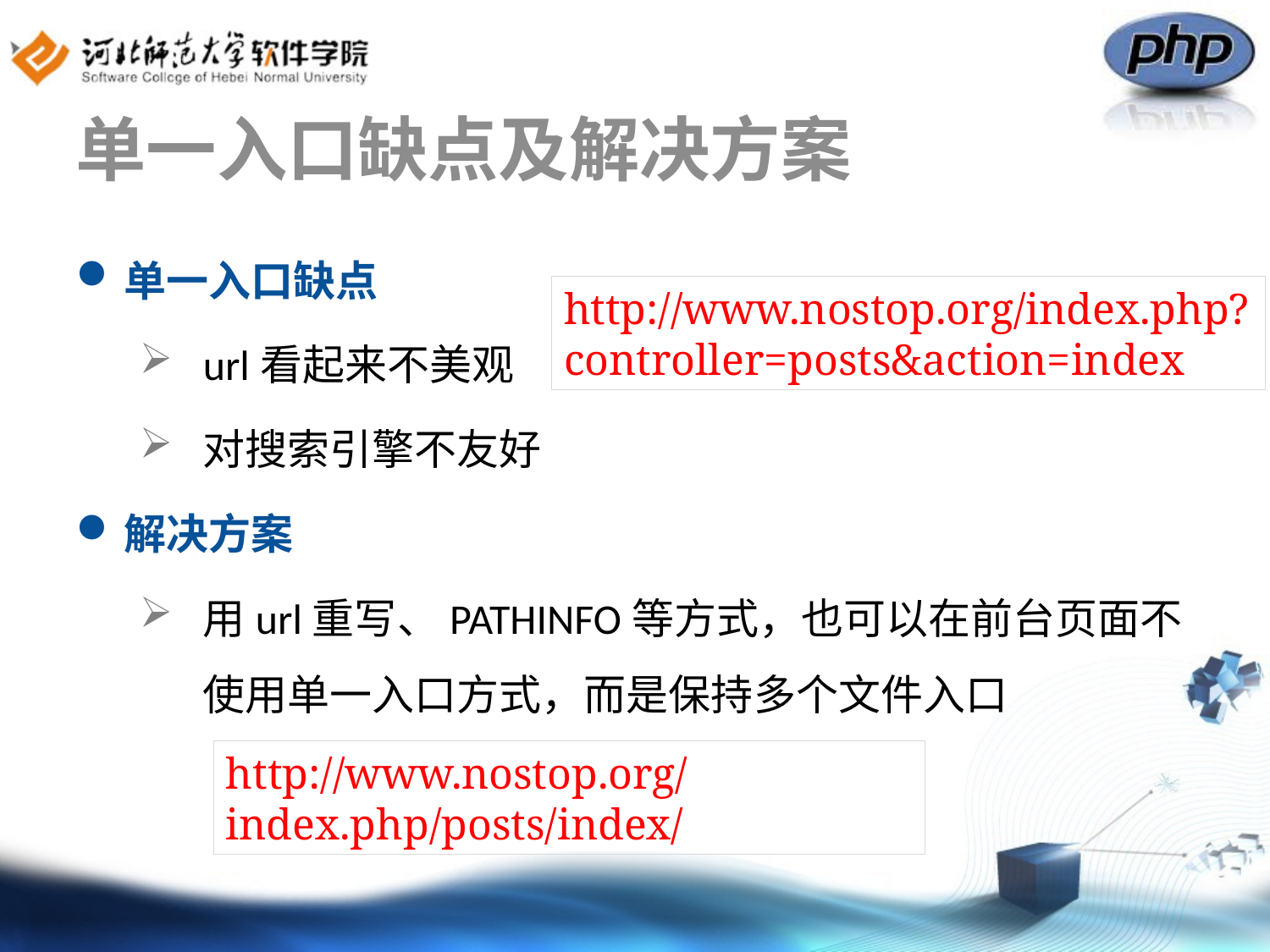

# 单一入口缺点及解决方案
单一入口缺点
url看起来不美观
对搜索引擎不友好
解决方案
用url重写、PATHINFO等方式，也可以在前台页面不使用单一入口方式，而是保持多个文件入口
http://www.nostop.org/index.php?controller=posts&action=index
http://www.nostop.org/index.php/posts/index/